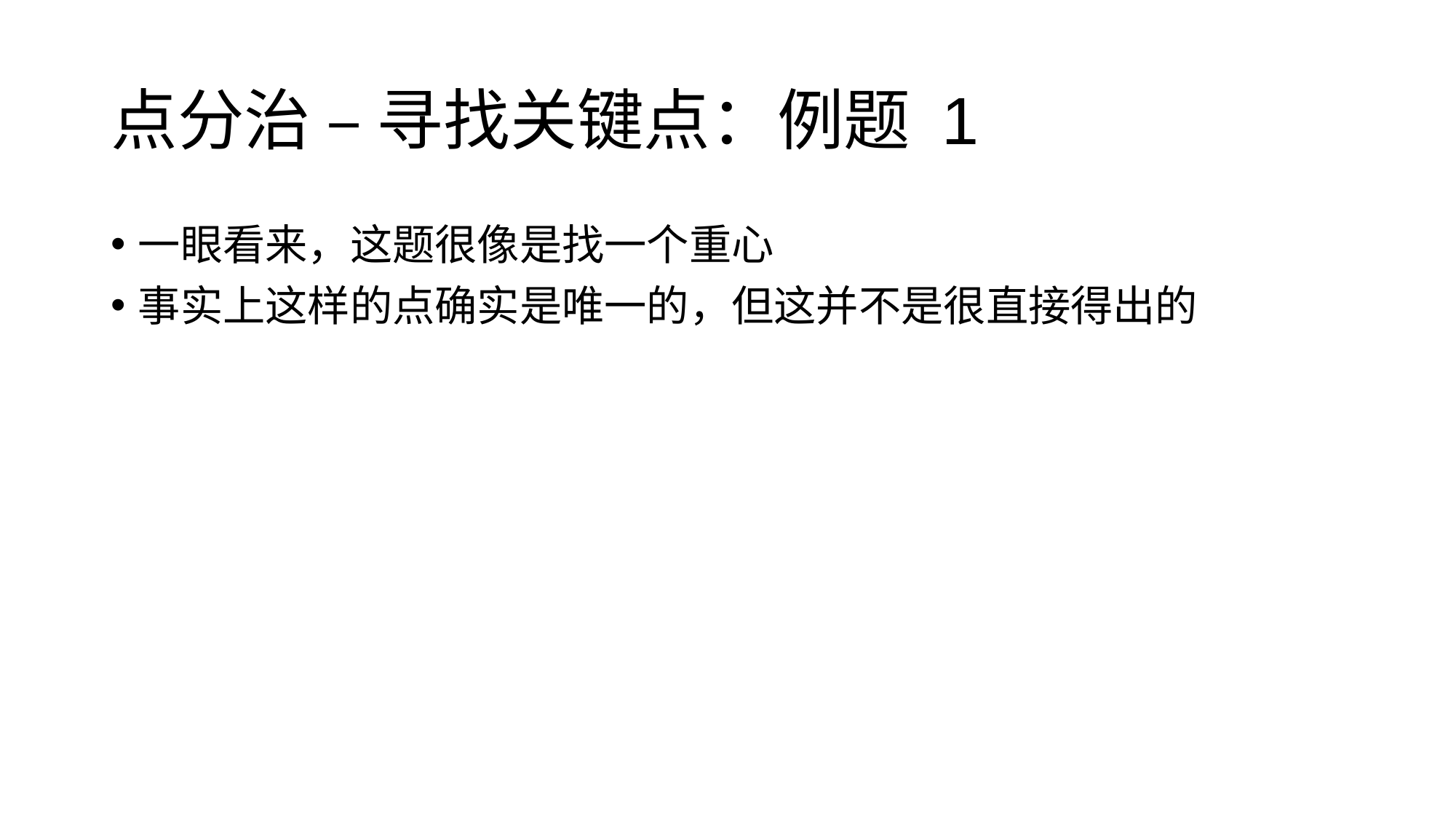

# 点分治 – 寻找关键点：例题 1
一眼看来，这题很像是找一个重心
事实上这样的点确实是唯一的，但这并不是很直接得出的